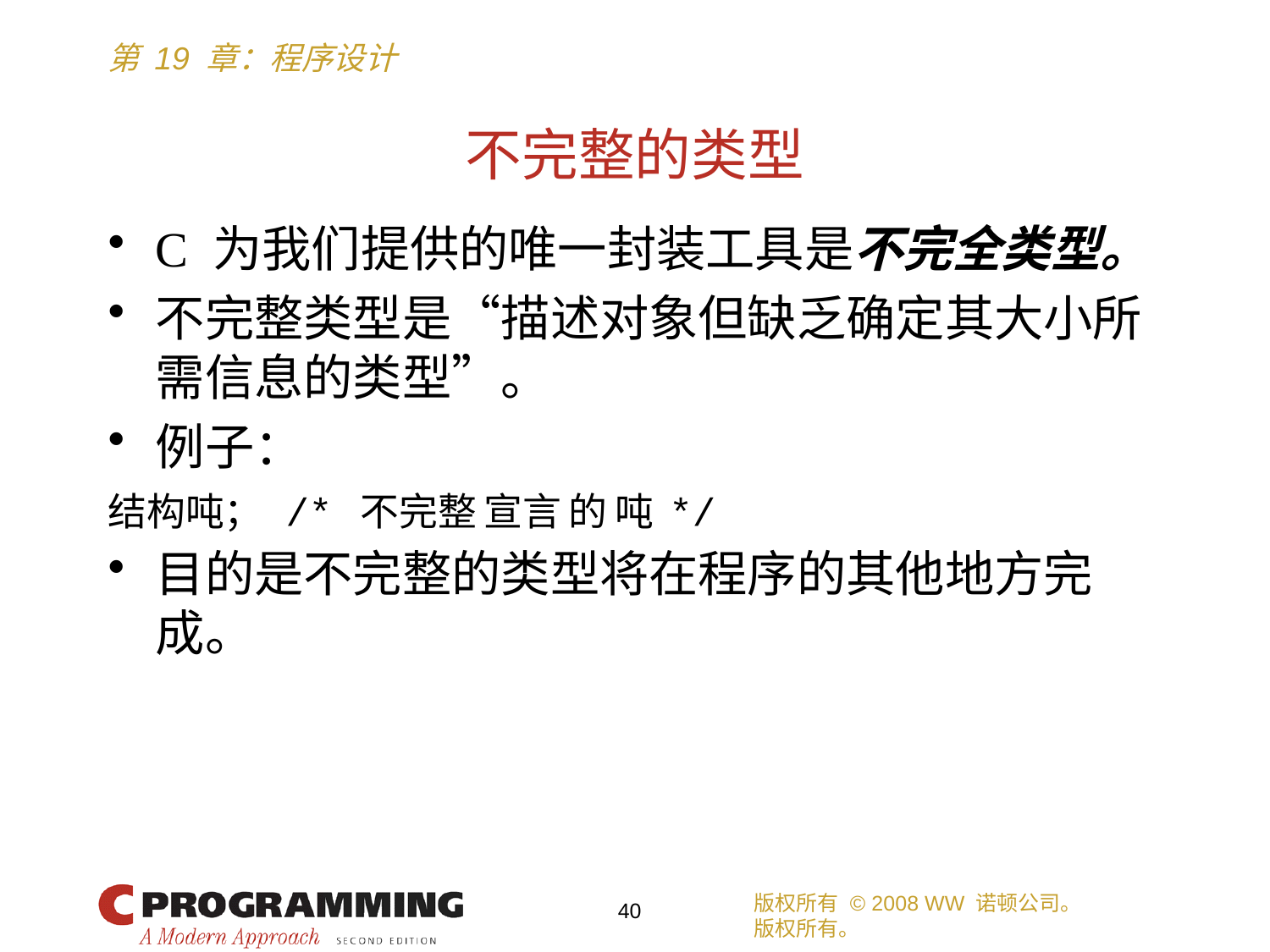

# 不完整的类型
C 为我们提供的唯一封装工具是不完全类型。
不完整类型是“描述对象但缺乏确定其大小所需信息的类型”。
例子：
结构吨；  /* 不完整 宣言 的 吨 */
目的是不完整的类型将在程序的其他地方完成。

版权所有 © 2008 WW 诺顿公司。
版权所有。
40